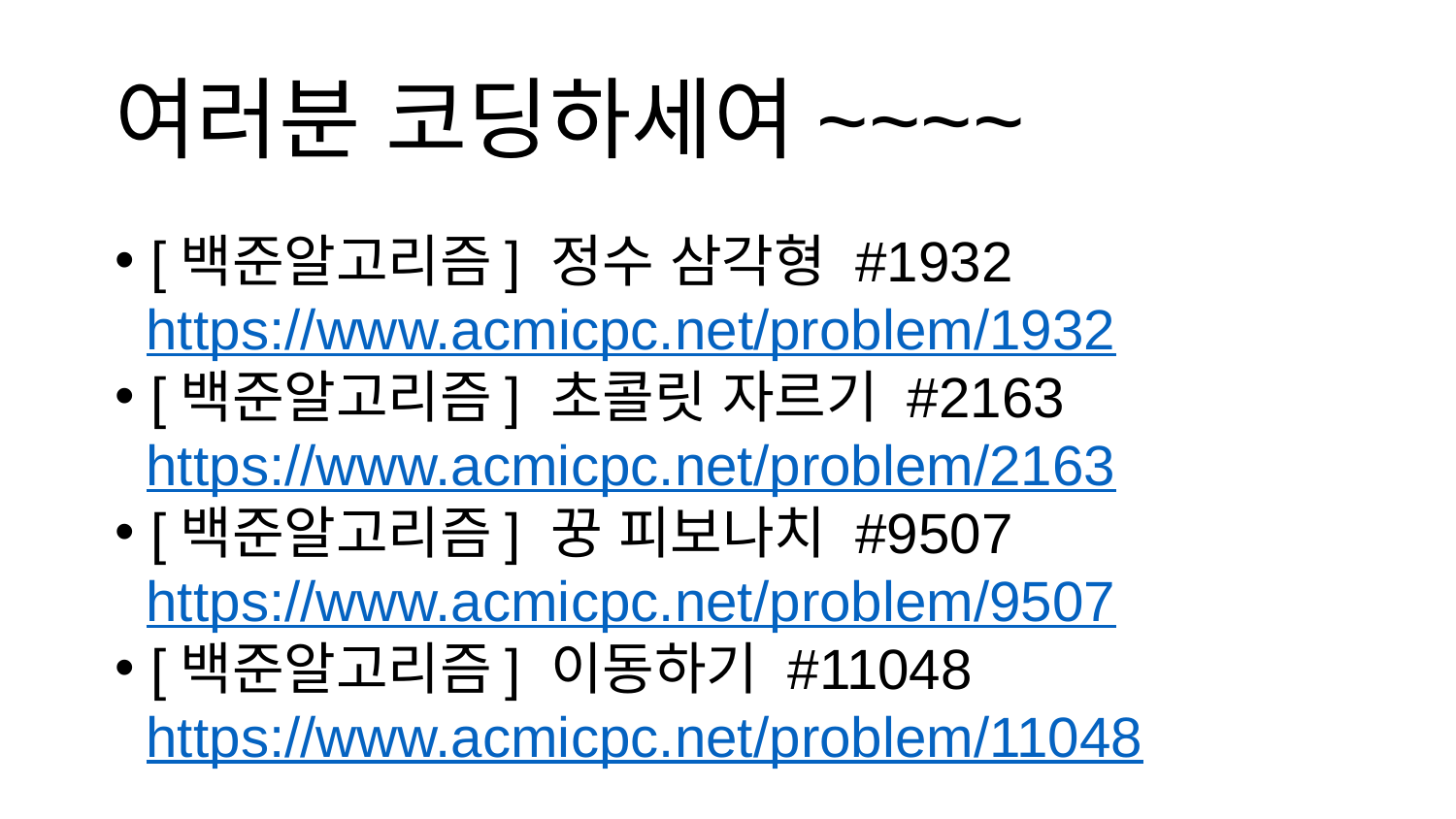

# 여러분 코딩하세여~~~~
[백준알고리즘] 정수 삼각형 #1932
  https://www.acmicpc.net/problem/1932
[백준알고리즘] 초콜릿 자르기 #2163
  https://www.acmicpc.net/problem/2163
[백준알고리즘] 꿍 피보나치 #9507
  https://www.acmicpc.net/problem/9507
[백준알고리즘] 이동하기 #11048
  https://www.acmicpc.net/problem/11048